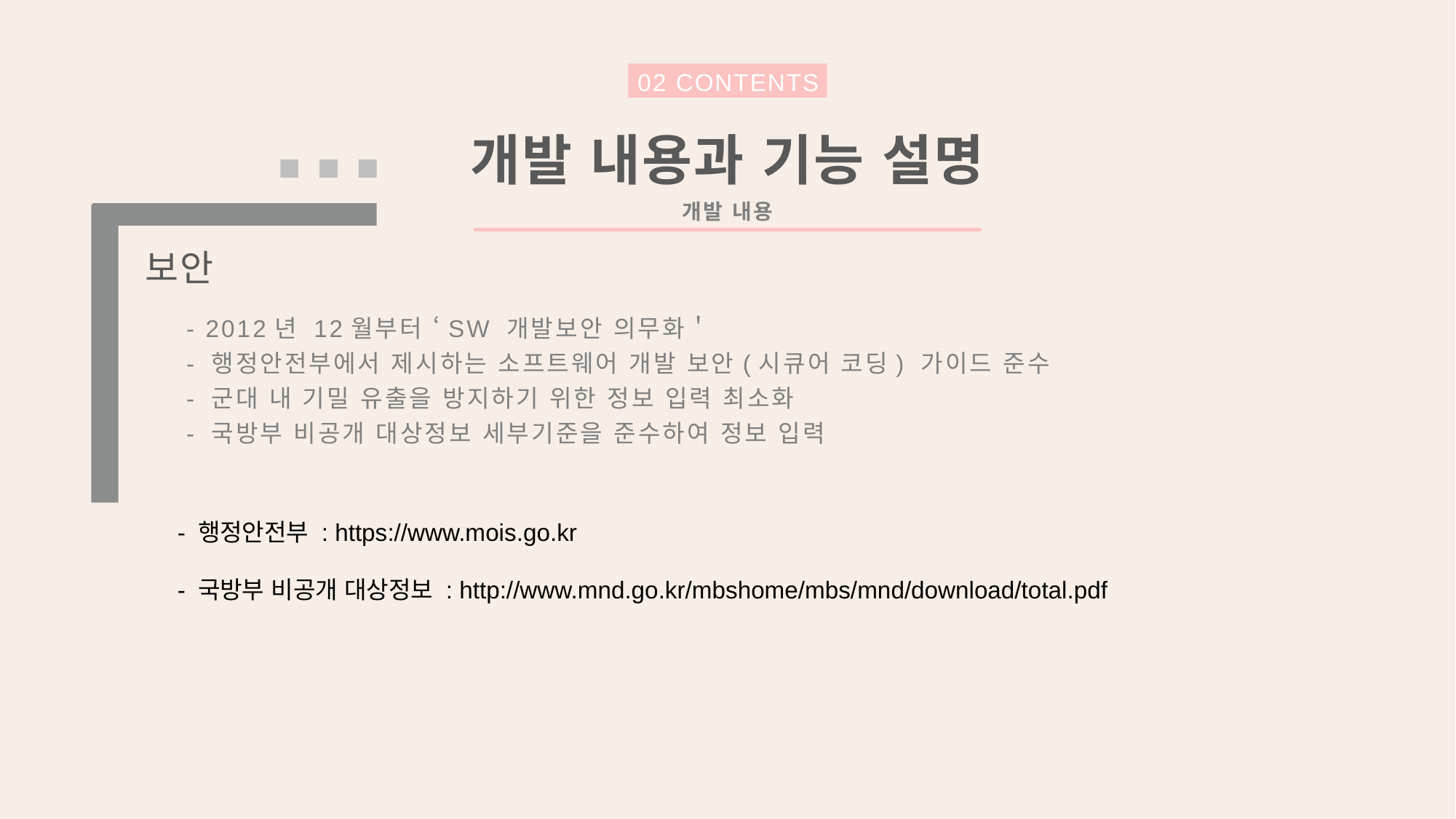

02 CONTENTS

개발 내용과 기능 설명

개발 내용

보안
 - 2012년 12월부터 ‘SW 개발보안 의무화＇
 - 행정안전부에서 제시하는 소프트웨어 개발 보안(시큐어 코딩) 가이드 준수
 - 군대 내 기밀 유출을 방지하기 위한 정보 입력 최소화
 - 국방부 비공개 대상정보 세부기준을 준수하여 정보 입력

- 행정안전부 : https://www.mois.go.kr

- 국방부 비공개 대상정보 : http://www.mnd.go.kr/mbshome/mbs/mnd/download/total.pdf